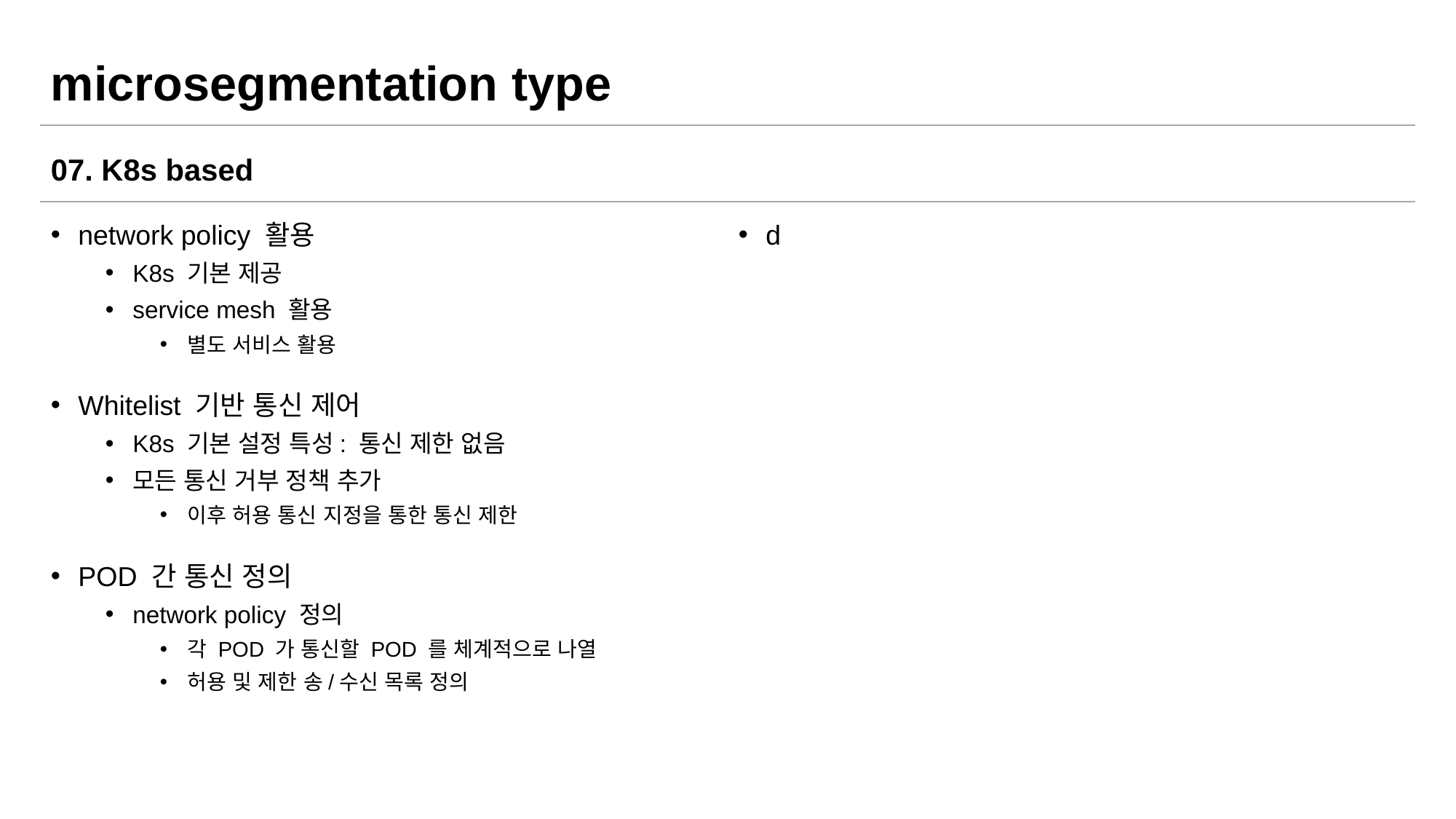

# microsegmentation type
07. K8s based
network policy 활용
K8s 기본 제공
service mesh 활용
별도 서비스 활용
Whitelist 기반 통신 제어
K8s 기본 설정 특성: 통신 제한 없음
모든 통신 거부 정책 추가
이후 허용 통신 지정을 통한 통신 제한
POD 간 통신 정의
network policy 정의
각 POD 가 통신할 POD 를 체계적으로 나열
허용 및 제한 송/수신 목록 정의
d